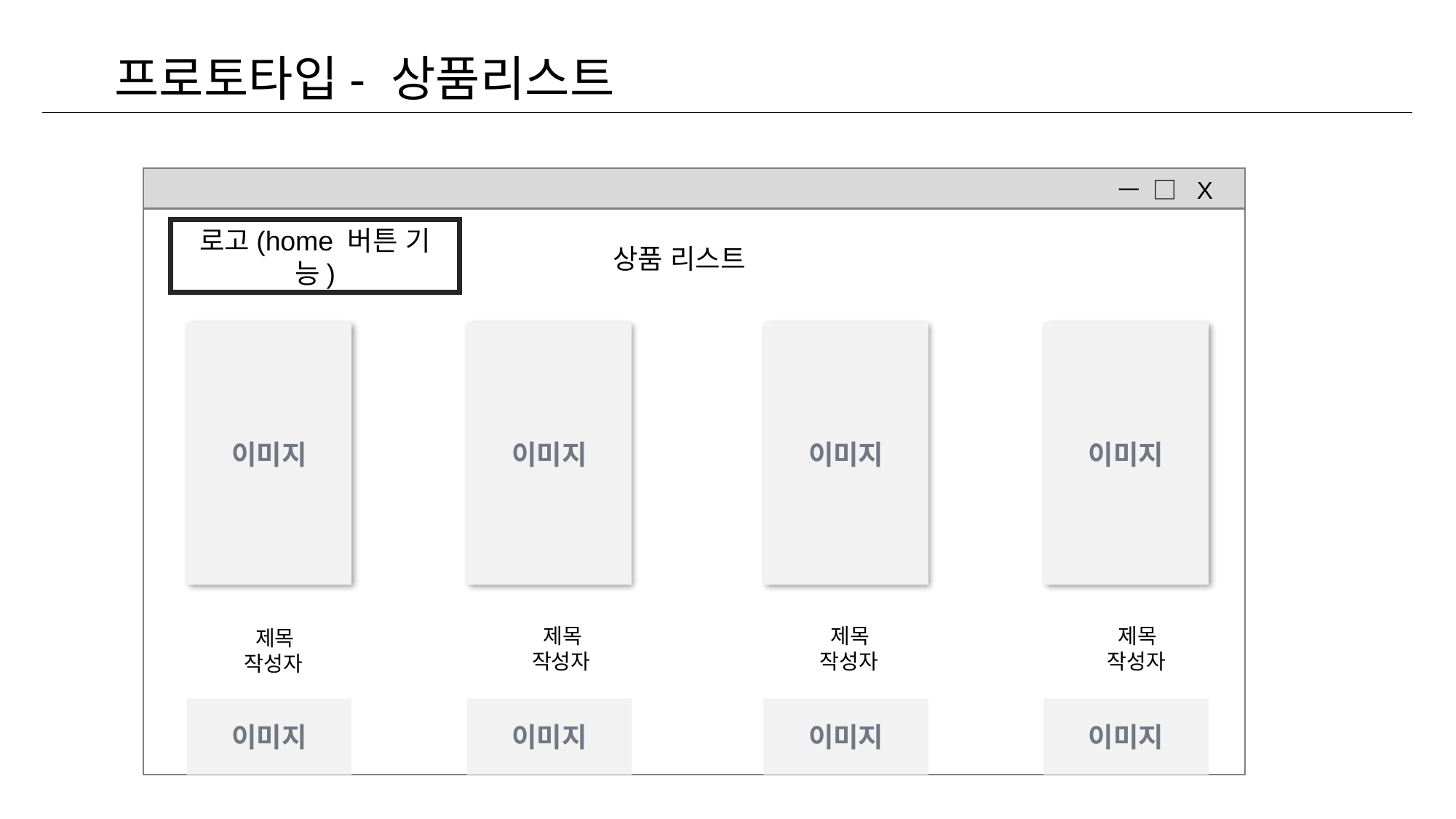

프로토타입- 상품리스트

ㅡ  □  X

상품 리스트
이미지
이미지
이미지
이미지
 제목
작성자

 제목
작성자

 제목
작성자

 제목
작성자
이미지
이미지
이미지
이미지
로고(home 버튼 기능)